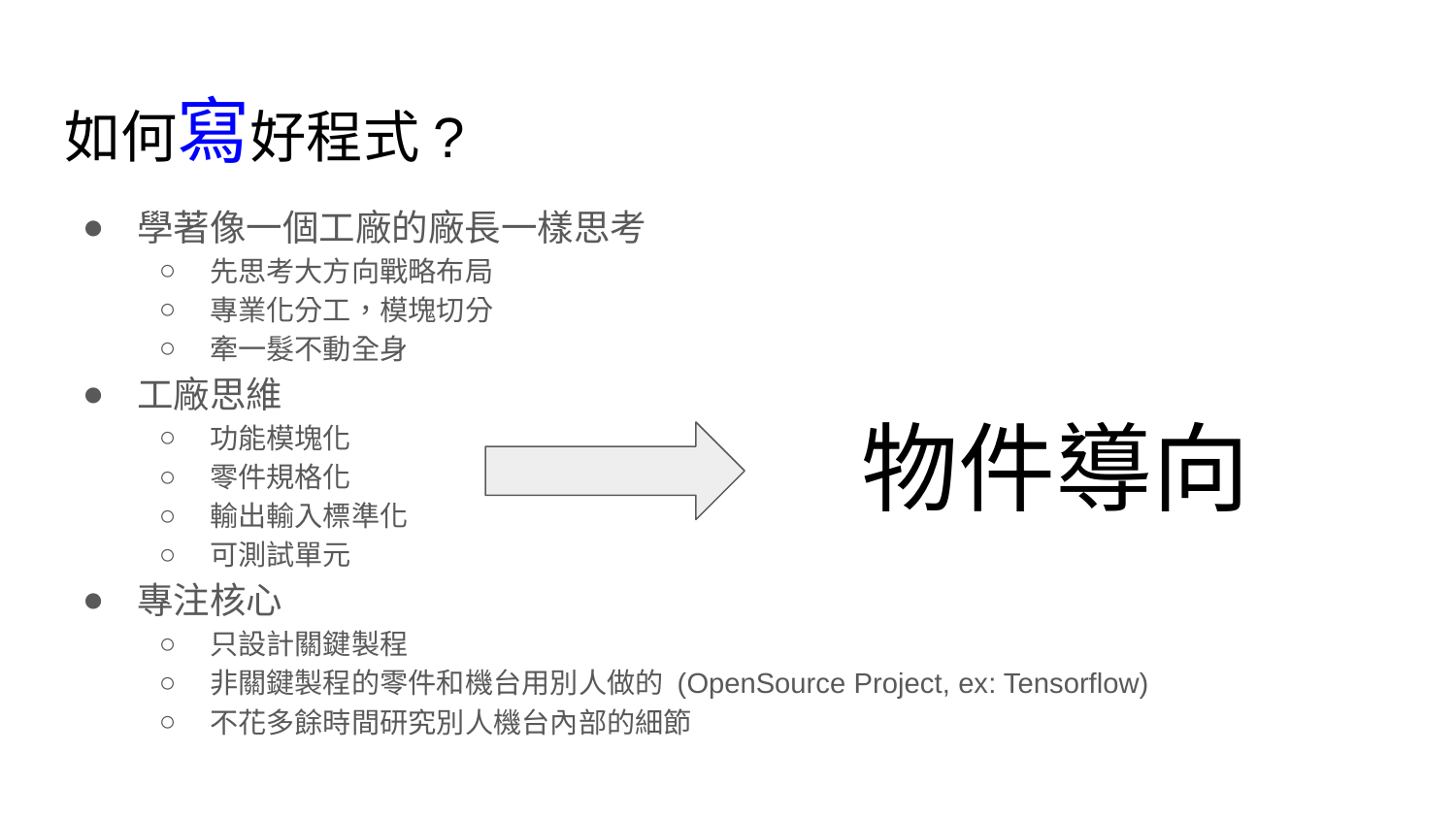

# 如何寫好程式?
學著像一個工廠的廠長一樣思考
先思考大方向戰略布局
專業化分工，模塊切分
牽一髮不動全身
工廠思維
功能模塊化
零件規格化
輸出輸入標準化
可測試單元
專注核心
只設計關鍵製程
非關鍵製程的零件和機台用別人做的 (OpenSource Project, ex: Tensorflow)
不花多餘時間研究別人機台內部的細節

物件導向